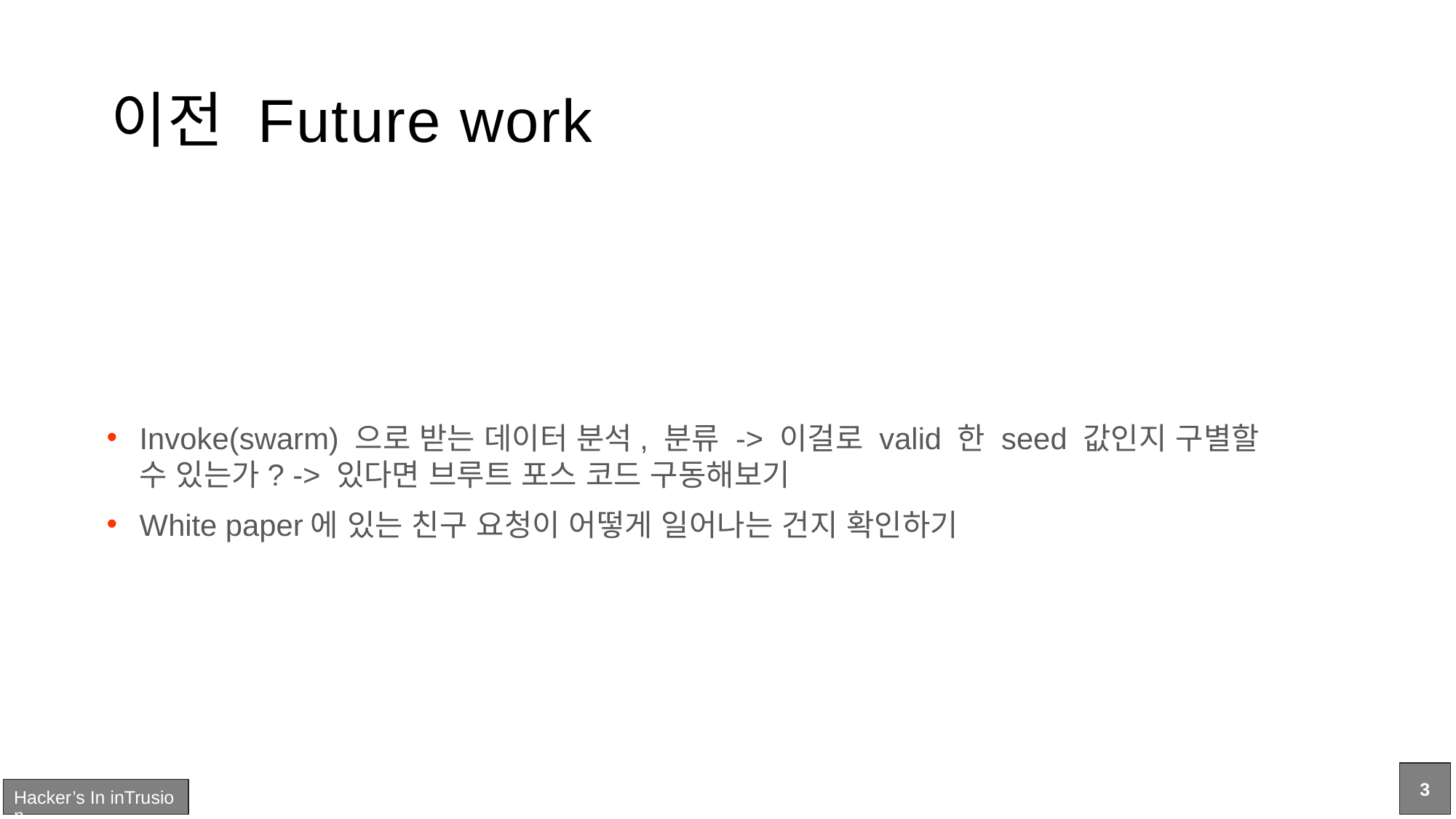

# 이전 Future work
Invoke(swarm) 으로 받는 데이터 분석, 분류 -> 이걸로 valid 한 seed 값인지 구별할 수 있는가? -> 있다면 브루트 포스 코드 구동해보기
White paper에 있는 친구 요청이 어떻게 일어나는 건지 확인하기
3
Hacker’s In inTrusion